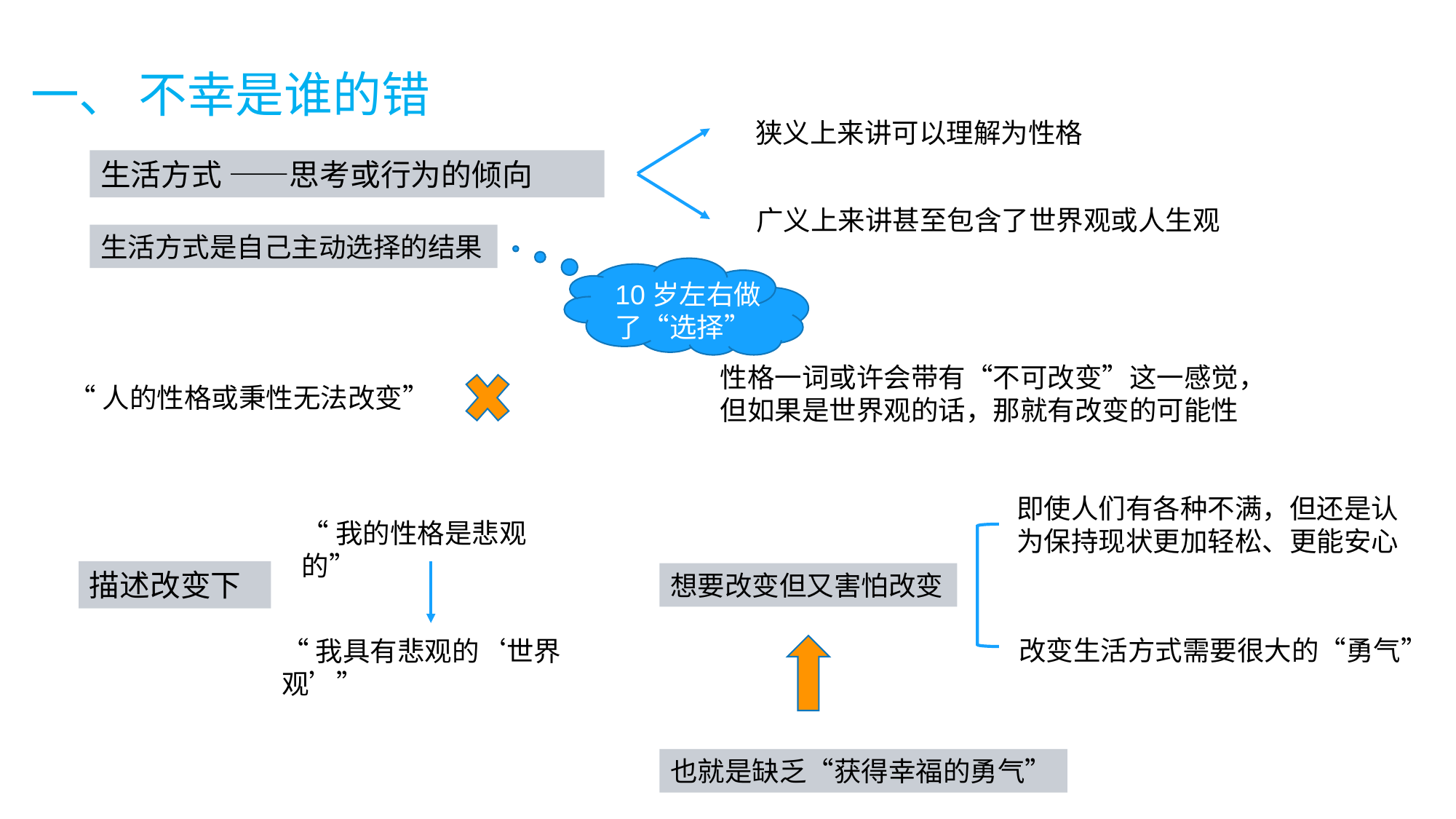

一、 不幸是谁的错
狭义上来讲可以理解为性格
生活方式 ——思考或行为的倾向
广义上来讲甚至包含了世界观或人生观
生活方式是自己主动选择的结果

10岁左右做了“选择”
性格一词或许会带有“不可改变”这一感觉，但如果是世界观的话，那就有改变的可能性

“人的性格或秉性无法改变”
即使人们有各种不满，但还是认为保持现状更加轻松、更能安心
“我的性格是悲观的”

描述改变下
想要改变但又害怕改变
改变生活方式需要很大的“勇气”
“我具有悲观的‘世界观’”

也就是缺乏“获得幸福的勇气”